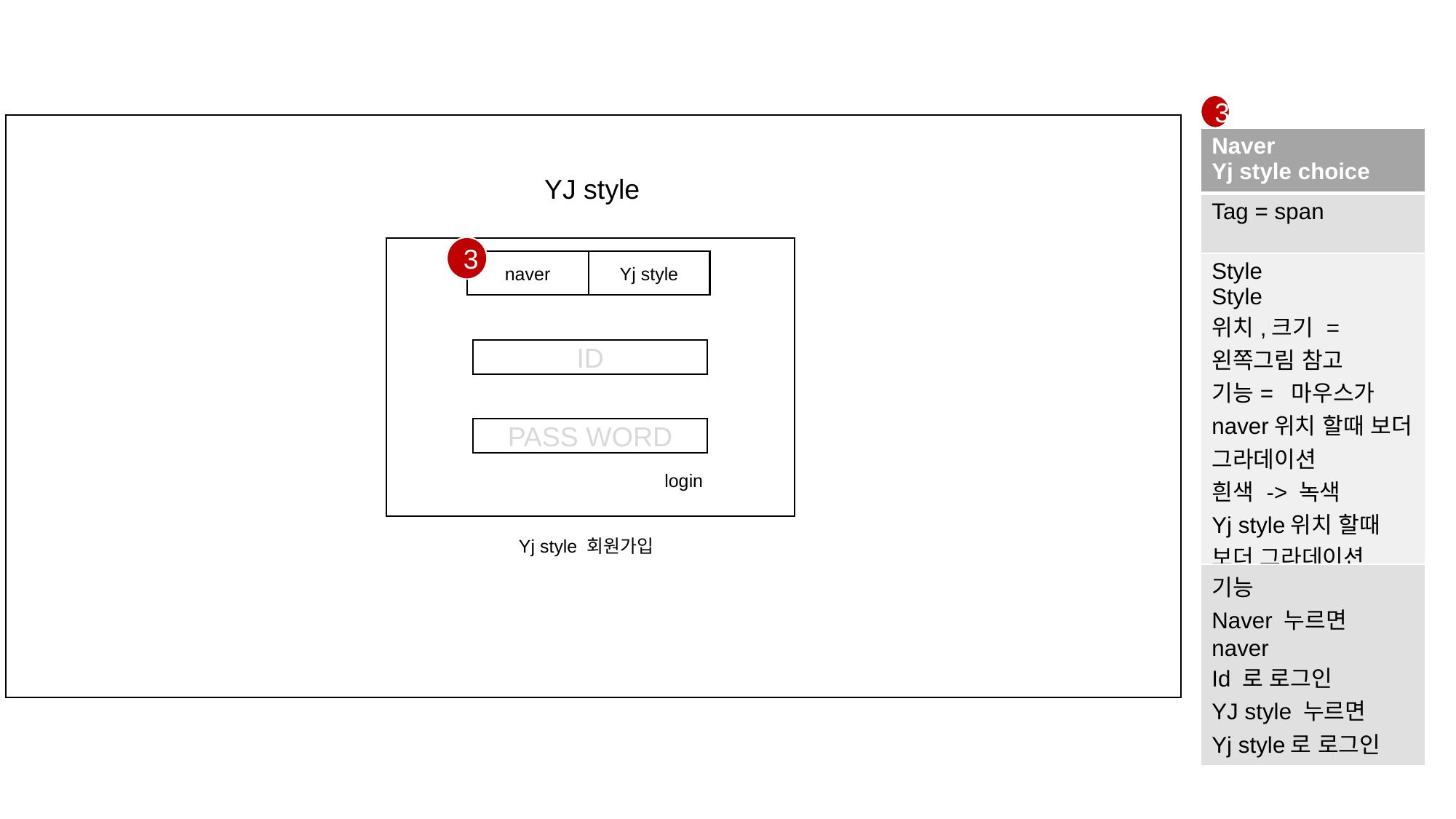

3

| Naver Yj style choice |
| --- |
| Tag = span |
| Style Style 위치,크기 = 왼쪽그림 참고 기능= 마우스가 naver위치 할때 보더 그라데이션 흰색 -> 녹색 Yj style위치 할때 보더 그라데이션 흰색 -> 보라색 |
| 기능 Naver 누르면 naver Id 로 로그인 YJ style 누르면 Yj style로 로그인 |
 YJ style
3

naver
Yj style
ID
PASS WORD
login
Yj style 회원가입